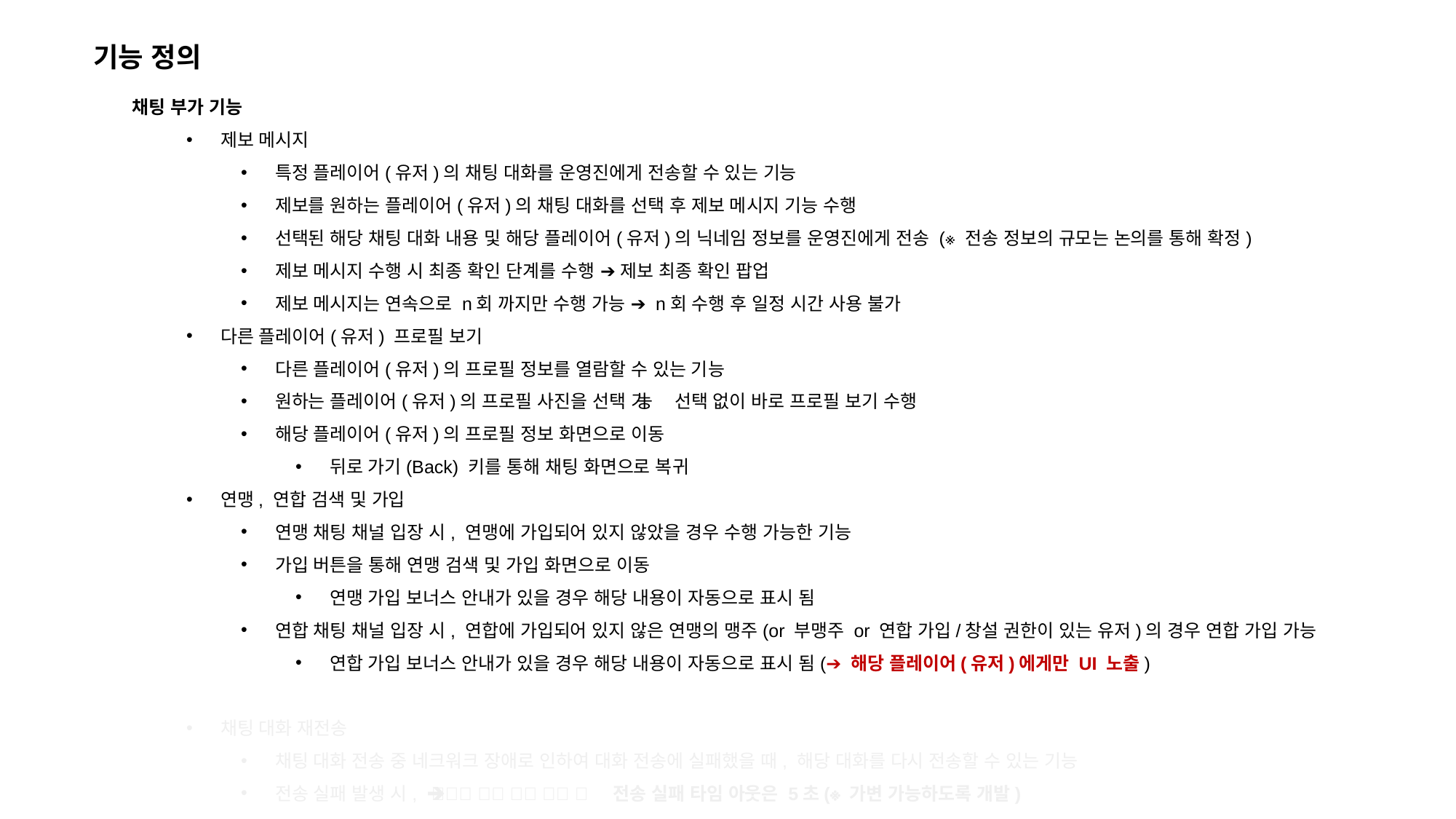

기능 정의
채팅 부가 기능
제보 메시지
특정 플레이어(유저)의 채팅 대화를 운영진에게 전송할 수 있는 기능
제보를 원하는 플레이어(유저)의 채팅 대화를 선택 후 제보 메시지 기능 수행
선택된 해당 채팅 대화 내용 및 해당 플레이어(유저)의 닉네임 정보를 운영진에게 전송 (※ 전송 정보의 규모는 논의를 통해 확정)
제보 메시지 수행 시 최종 확인 단계를 수행 ➔ 제보 최종 확인 팝업
제보 메시지는 연속으로 n회 까지만 수행 가능 ➔ n회 수행 후 일정 시간 사용 불가
다른 플레이어(유저) 프로필 보기
다른 플레이어(유저)의 프로필 정보를 열람할 수 있는 기능
원하는 플레이어(유저)의 프로필 사진을 선택 ➔ 기능 선택 없이 바로 프로필 보기 수행
해당 플레이어(유저)의 프로필 정보 화면으로 이동
뒤로 가기(Back) 키를 통해 채팅 화면으로 복귀
연맹, 연합 검색 및 가입
연맹 채팅 채널 입장 시, 연맹에 가입되어 있지 않았을 경우 수행 가능한 기능
가입 버튼을 통해 연맹 검색 및 가입 화면으로 이동
연맹 가입 보너스 안내가 있을 경우 해당 내용이 자동으로 표시 됨
연합 채팅 채널 입장 시, 연합에 가입되어 있지 않은 연맹의 맹주(or 부맹주 or 연합 가입/창설 권한이 있는 유저)의 경우 연합 가입 가능
연합 가입 보너스 안내가 있을 경우 해당 내용이 자동으로 표시 됨(➔ 해당 플레이어(유저)에게만 UI 노출)

채팅 대화 재전송
채팅 대화 전송 중 네크워크 장애로 인하여 대화 전송에 실패했을 때, 해당 대화를 다시 전송할 수 있는 기능
전송 실패 발생 시, 재전송 버튼을 통해 기능 수행 ➔ 전송 실패 타임 아웃은 5초(※ 가변 가능하도록 개발)